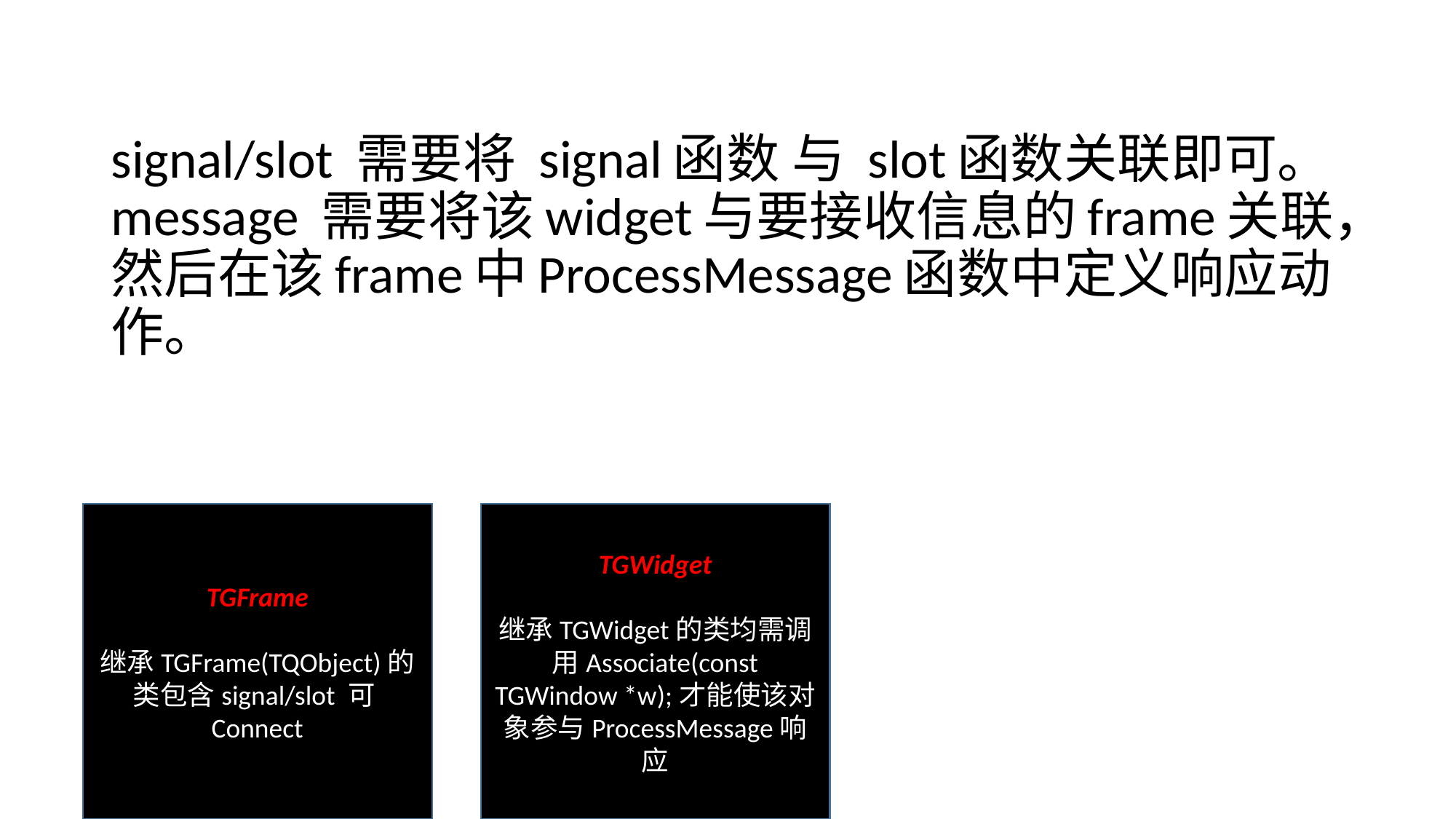

# signal/slot 需要将 signal函数 与 slot函数关联即可。 message 需要将该widget与要接收信息的frame关联，然后在该frame中ProcessMessage函数中定义响应动作。
TGFrame

继承TGFrame(TQObject)的类包含signal/slot 可Connect
TGWidget

继承TGWidget的类均需调用Associate(const TGWindow *w);才能使该对象参与ProcessMessage响应